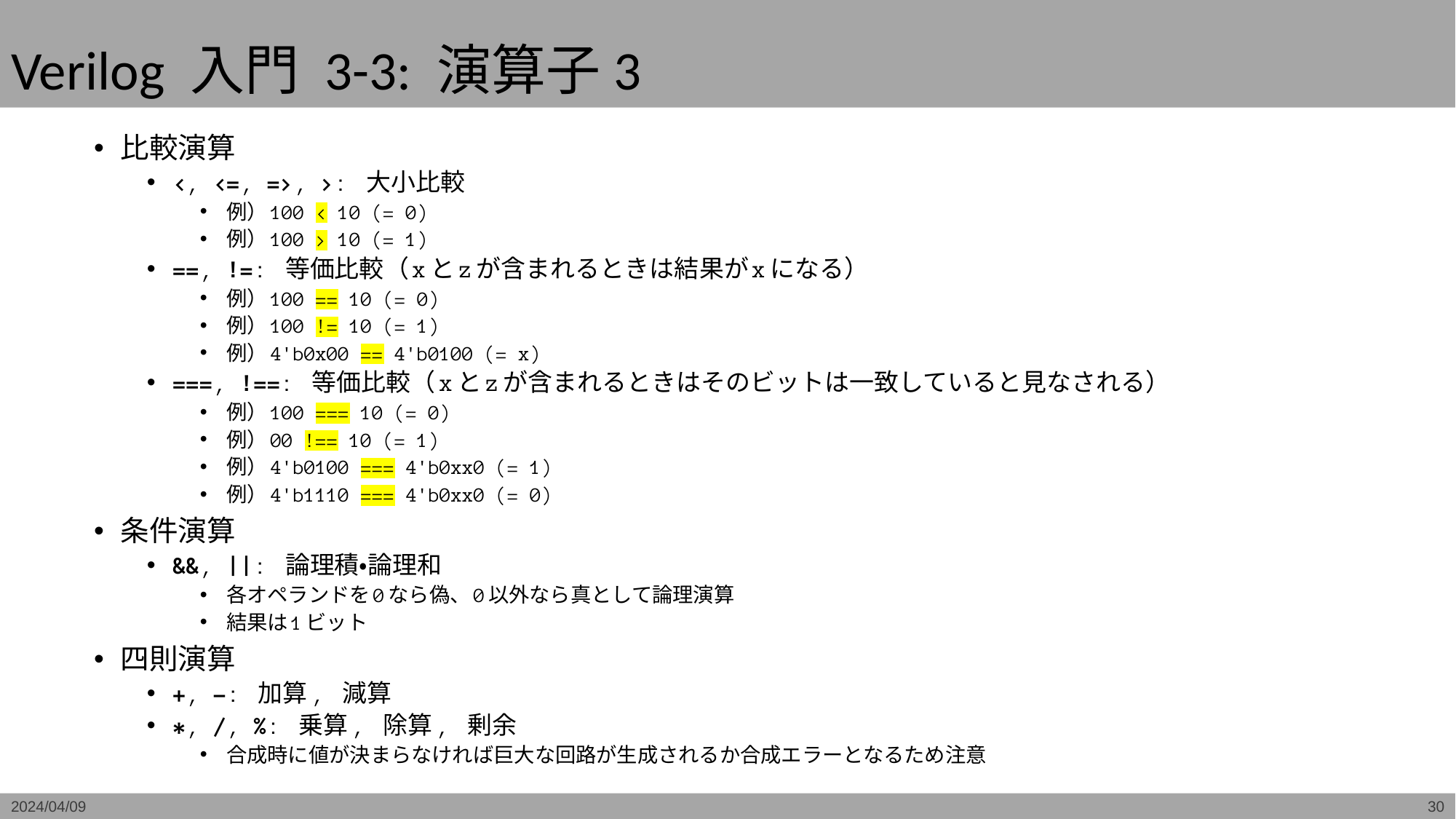

# Verilog 入門 3-3: 演算子3
比較演算
<, <=, =>, >: 大小比較
例）100 < 10 (= 0)
例）100 > 10 (= 1)
==, !=: 等価比較（xとzが含まれるときは結果がxになる）
例）100 == 10 (= 0)
例）100 != 10 (= 1)
例）4'b0x00 == 4'b0100 (= x)
===, !==: 等価比較（xとzが含まれるときはそのビットは一致していると見なされる）
例）100 === 10 (= 0)
例）00 !== 10 (= 1)
例）4'b0100 === 4'b0xx0 (= 1)
例）4'b1110 === 4'b0xx0 (= 0)
条件演算
&&, ||: 論理積・論理和
各オペランドを0なら偽、0以外なら真として論理演算
結果は1ビット
四則演算
+, -: 加算, 減算
*, /, %: 乗算, 除算, 剰余
合成時に値が決まらなければ巨大な回路が生成されるか合成エラーとなるため注意

2024/04/09
30